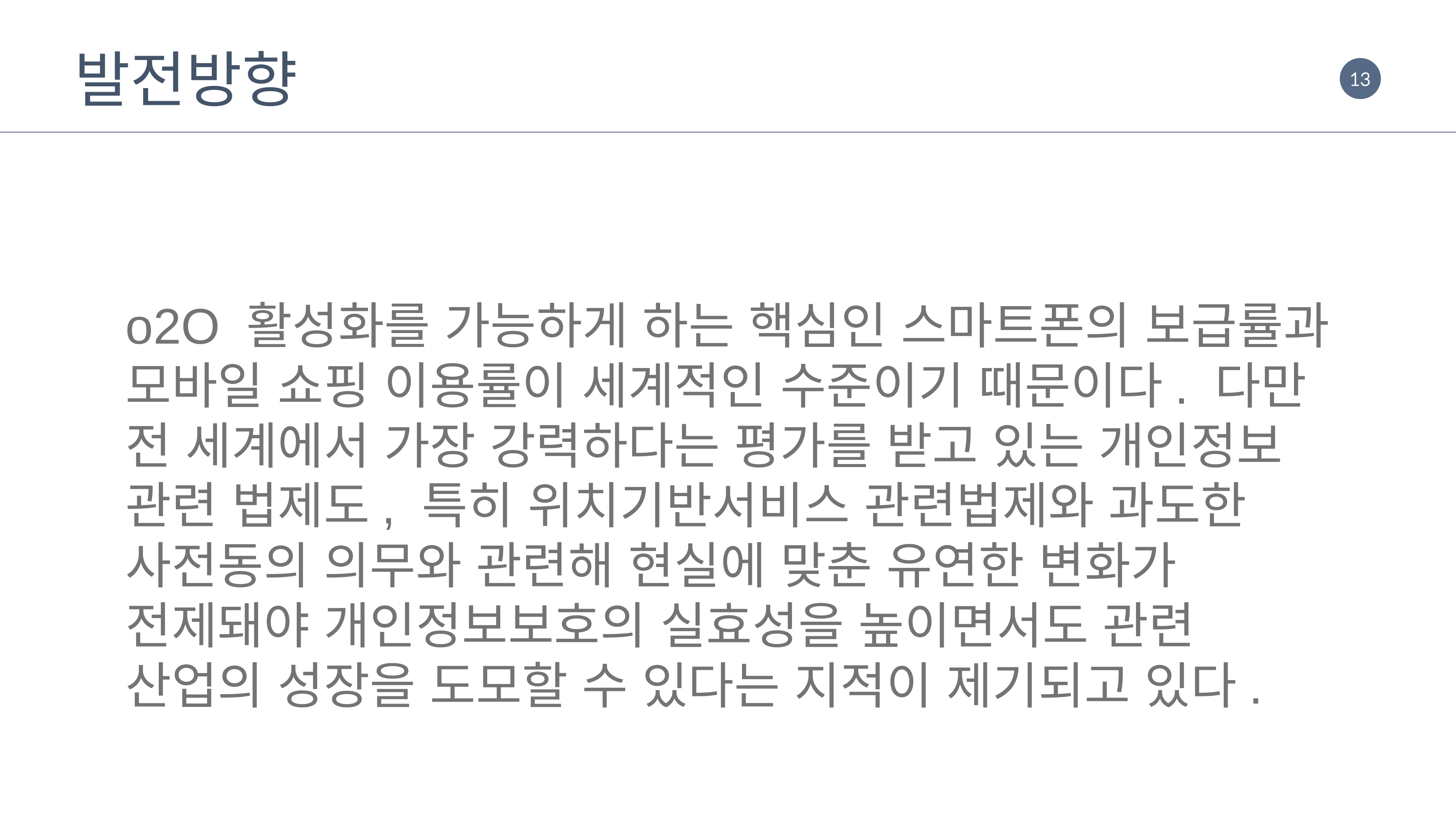

발전방향
o2O 활성화를 가능하게 하는 핵심인 스마트폰의 보급률과 모바일 쇼핑 이용률이 세계적인 수준이기 때문이다. 다만 전 세계에서 가장 강력하다는 평가를 받고 있는 개인정보 관련 법제도, 특히 위치기반서비스 관련법제와 과도한 사전동의 의무와 관련해 현실에 맞춘 유연한 변화가 전제돼야 개인정보보호의 실효성을 높이면서도 관련 산업의 성장을 도모할 수 있다는 지적이 제기되고 있다.